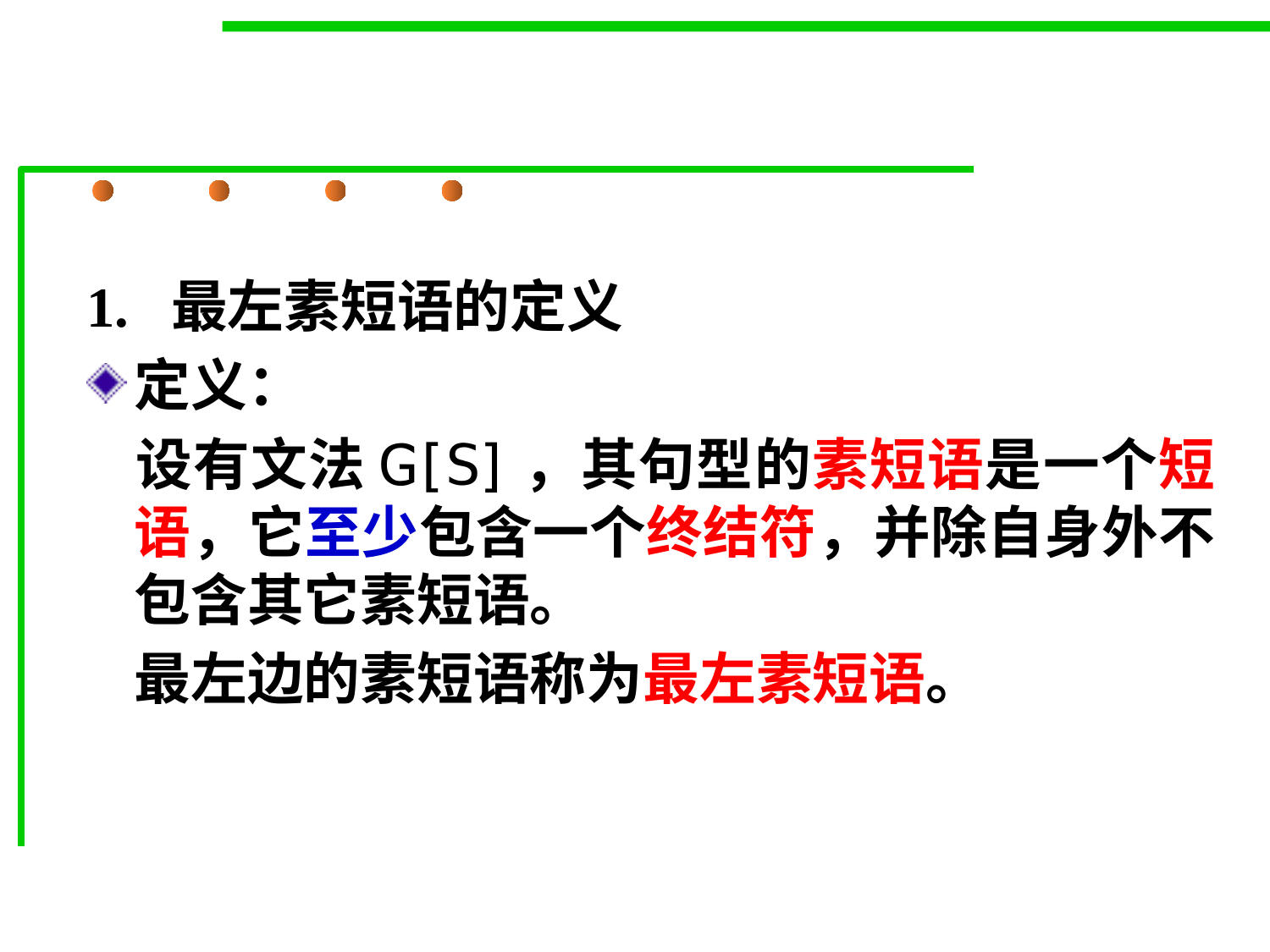

1.  最左素短语的定义
定义：
	设有文法G[S]，其句型的素短语是一个短语，它至少包含一个终结符，并除自身外不包含其它素短语。
	最左边的素短语称为最左素短语。